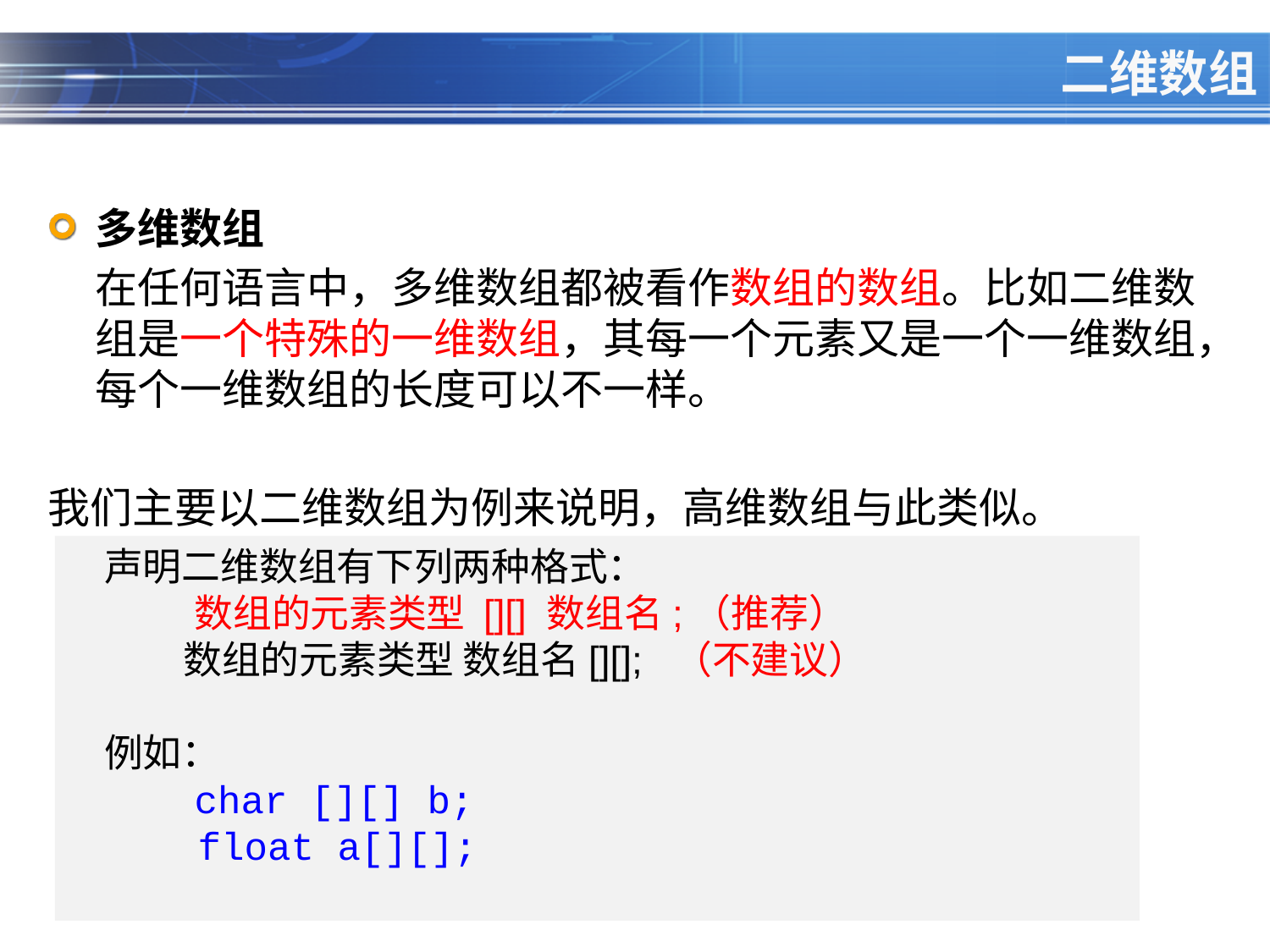

二维数组

多维数组
	在任何语言中，多维数组都被看作数组的数组。比如二维数组是一个特殊的一维数组，其每一个元素又是一个一维数组，每个一维数组的长度可以不一样。

我们主要以二维数组为例来说明，高维数组与此类似。

声明二维数组有下列两种格式：
	数组的元素类型 [][] 数组名;（推荐）
        数组的元素类型 数组名[][];  （不建议）

例如：
	char [][] b;
    float a[][];